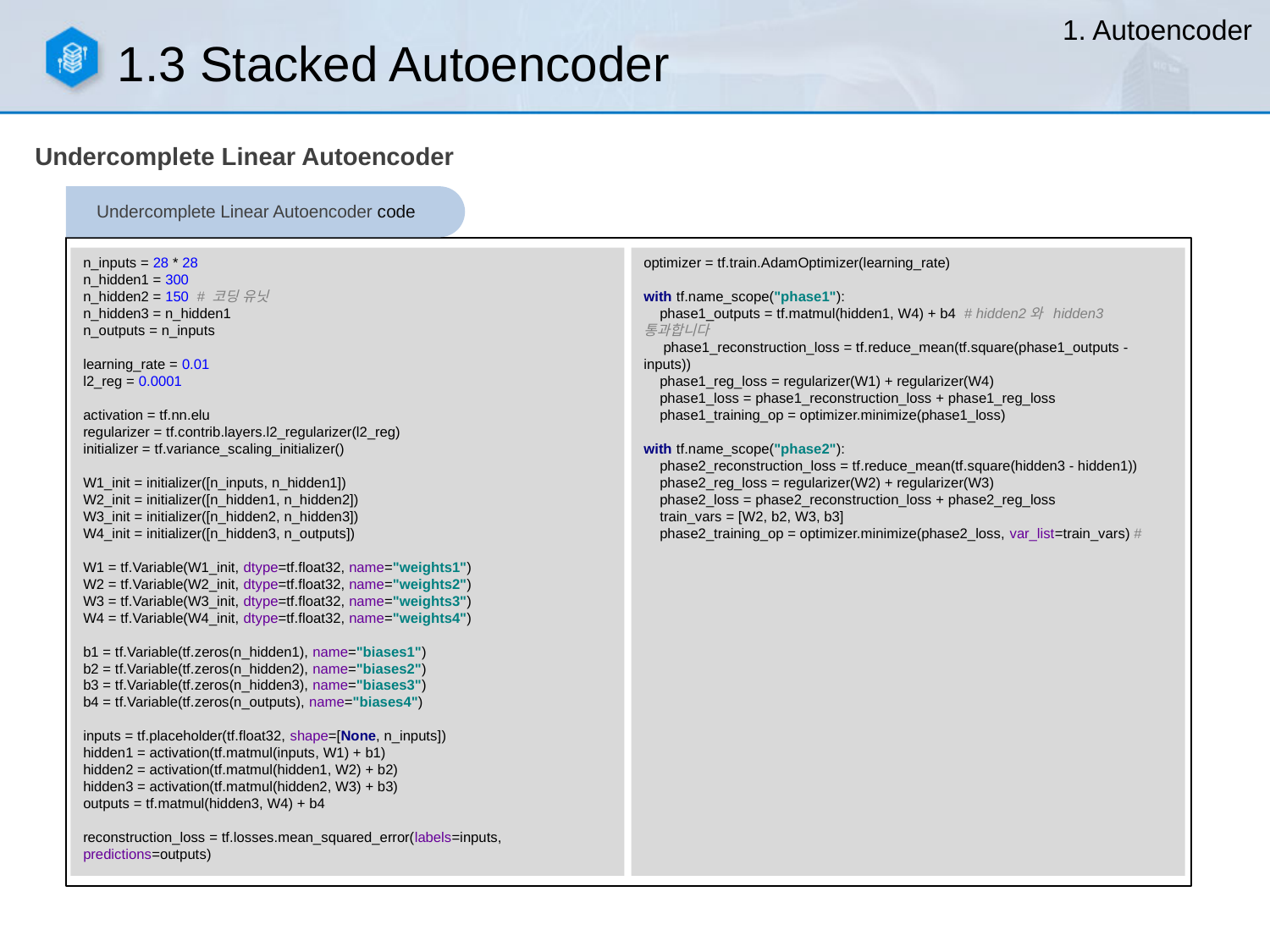

1. Autoencoder
1.3 Stacked Autoencoder
Undercomplete Linear Autoencoder

Undercomplete Linear Autoencoder code

n_inputs = 28 * 28
n_hidden1 = 300
n_hidden2 = 150  # 코딩 유닛
n_hidden3 = n_hidden1
n_outputs = n_inputs
learning_rate = 0.01
l2_reg = 0.0001
activation = tf.nn.elu
regularizer = tf.contrib.layers.l2_regularizer(l2_reg)
initializer = tf.variance_scaling_initializer()
W1_init = initializer([n_inputs, n_hidden1])
W2_init = initializer([n_hidden1, n_hidden2])
W3_init = initializer([n_hidden2, n_hidden3])
W4_init = initializer([n_hidden3, n_outputs])
W1 = tf.Variable(W1_init, dtype=tf.float32, name="weights1")
W2 = tf.Variable(W2_init, dtype=tf.float32, name="weights2")
W3 = tf.Variable(W3_init, dtype=tf.float32, name="weights3")
W4 = tf.Variable(W4_init, dtype=tf.float32, name="weights4")
b1 = tf.Variable(tf.zeros(n_hidden1), name="biases1")
b2 = tf.Variable(tf.zeros(n_hidden2), name="biases2")
b3 = tf.Variable(tf.zeros(n_hidden3), name="biases3")
b4 = tf.Variable(tf.zeros(n_outputs), name="biases4")
inputs = tf.placeholder(tf.float32, shape=[None, n_inputs])
hidden1 = activation(tf.matmul(inputs, W1) + b1)
hidden2 = activation(tf.matmul(hidden1, W2) + b2)
hidden3 = activation(tf.matmul(hidden2, W3) + b3)
outputs = tf.matmul(hidden3, W4) + b4
reconstruction_loss = tf.losses.mean_squared_error(labels=inputs, predictions=outputs)
optimizer = tf.train.AdamOptimizer(learning_rate)
with tf.name_scope("phase1"):
    phase1_outputs = tf.matmul(hidden1, W4) + b4  # hidden2와 hidden3 통과합니다
    phase1_reconstruction_loss = tf.reduce_mean(tf.square(phase1_outputs - inputs))
    phase1_reg_loss = regularizer(W1) + regularizer(W4)
    phase1_loss = phase1_reconstruction_loss + phase1_reg_loss
    phase1_training_op = optimizer.minimize(phase1_loss)
with tf.name_scope("phase2"):
    phase2_reconstruction_loss = tf.reduce_mean(tf.square(hidden3 - hidden1))
    phase2_reg_loss = regularizer(W2) + regularizer(W3)
    phase2_loss = phase2_reconstruction_loss + phase2_reg_loss
    train_vars = [W2, b2, W3, b3]
    phase2_training_op = optimizer.minimize(phase2_loss, var_list=train_vars) #